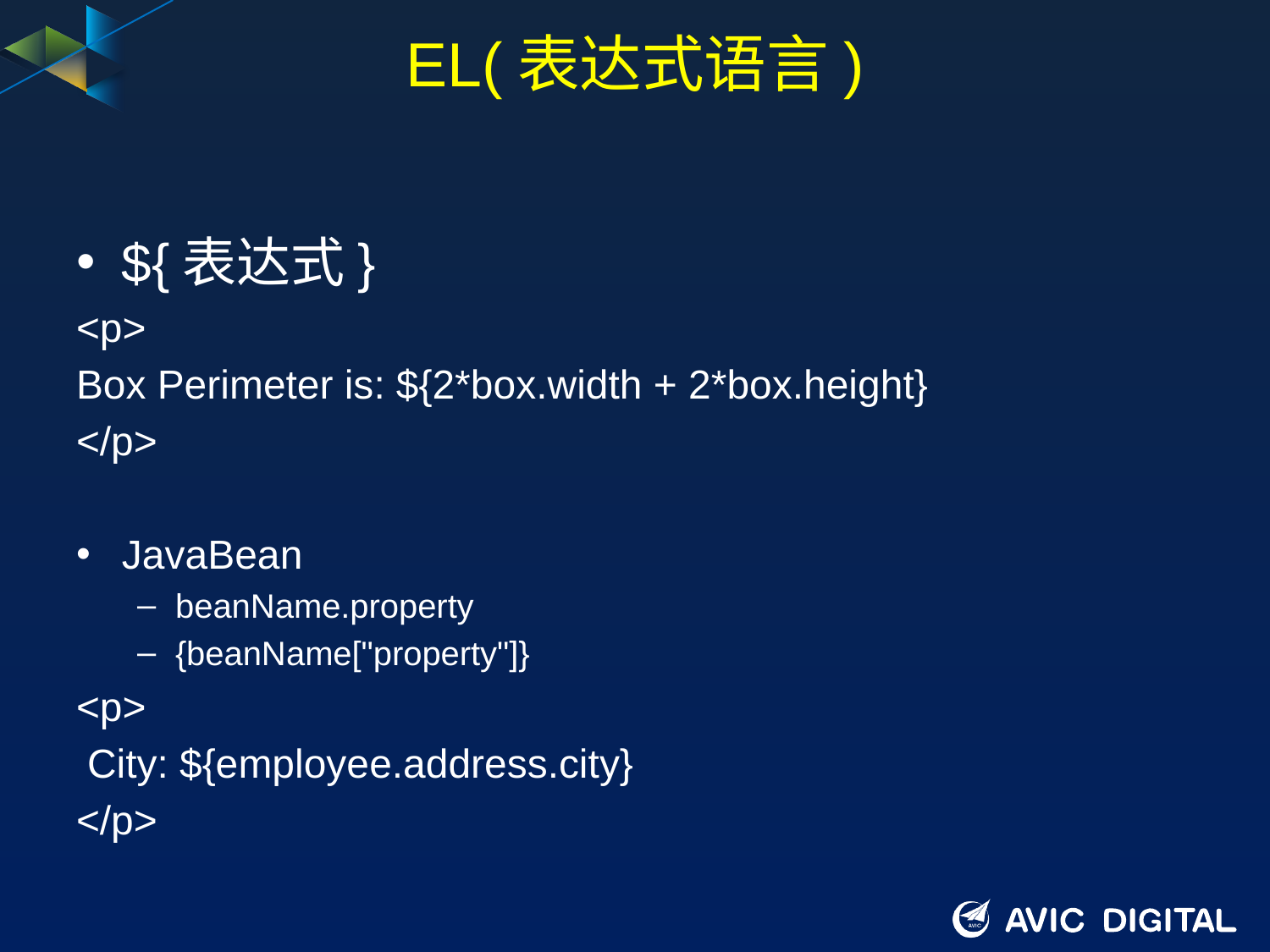

# EL(表达式语言)
${表达式}
<p>
Box Perimeter is: ${2*box.width + 2*box.height}
</p>

JavaBean
beanName.property
{beanName["property"]}
<p>
 City: ${employee.address.city}
</p>